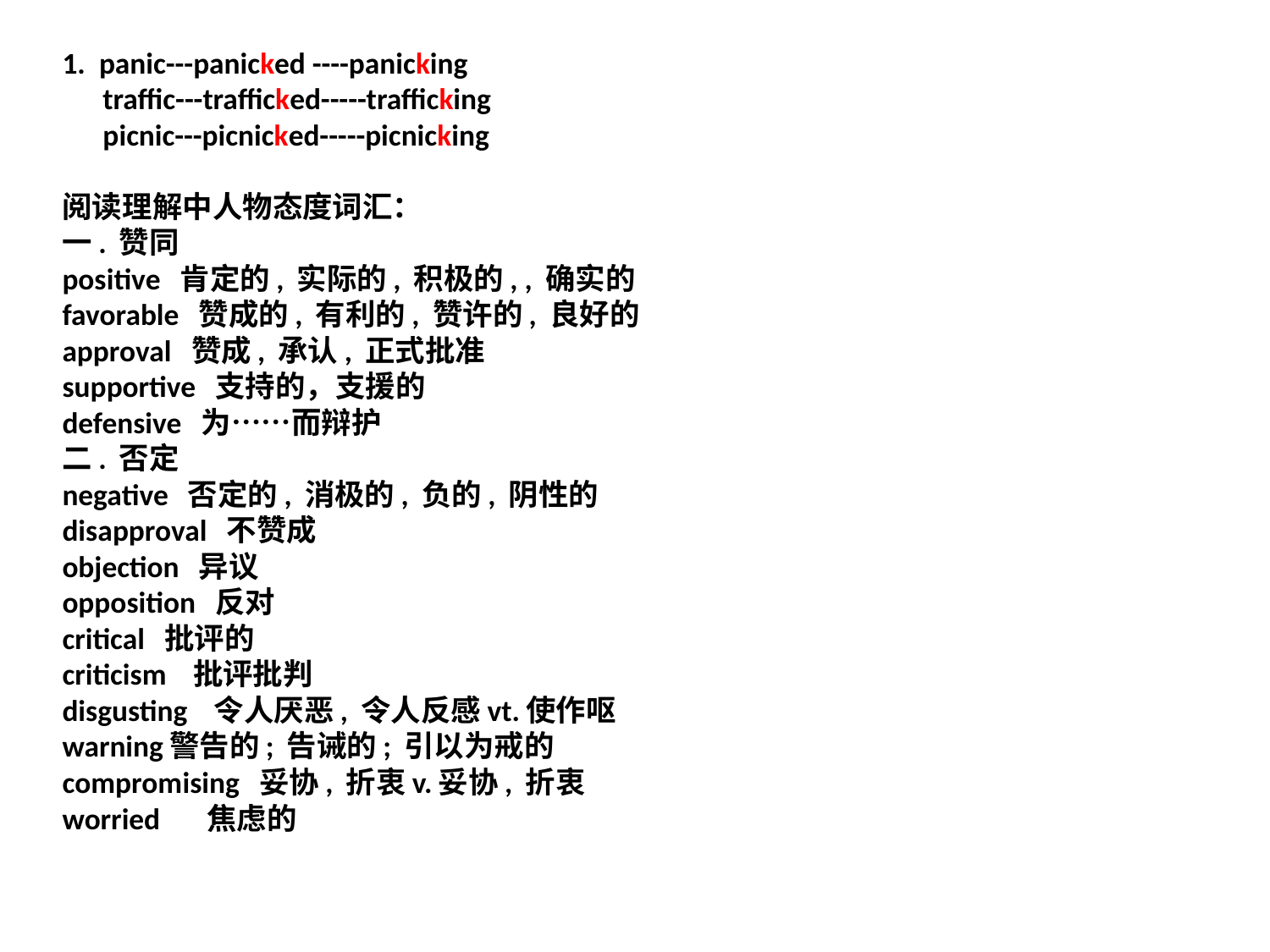

# 1.  panic---panicked ----panicking traffic---trafficked-----trafficking picnic---picnicked-----picnicking 阅读理解中人物态度词汇： 一. 赞同 positive  肯定的, 实际的, 积极的, , 确实的 favorable  赞成的, 有利的, 赞许的, 良好的 approval  赞成, 承认, 正式批准 supportive  支持的，支援的 defensive  为……而辩护 二. 否定 negative  否定的, 消极的, 负的, 阴性的 disapproval  不赞成 objection  异议 opposition  反对 critical  批评的 criticism   批评批判 disgusting   令人厌恶, 令人反感vt.使作呕 warning警告的; 告诫的; 引以为戒的 compromising  妥协, 折衷v.妥协, 折衷 worried      焦虑的